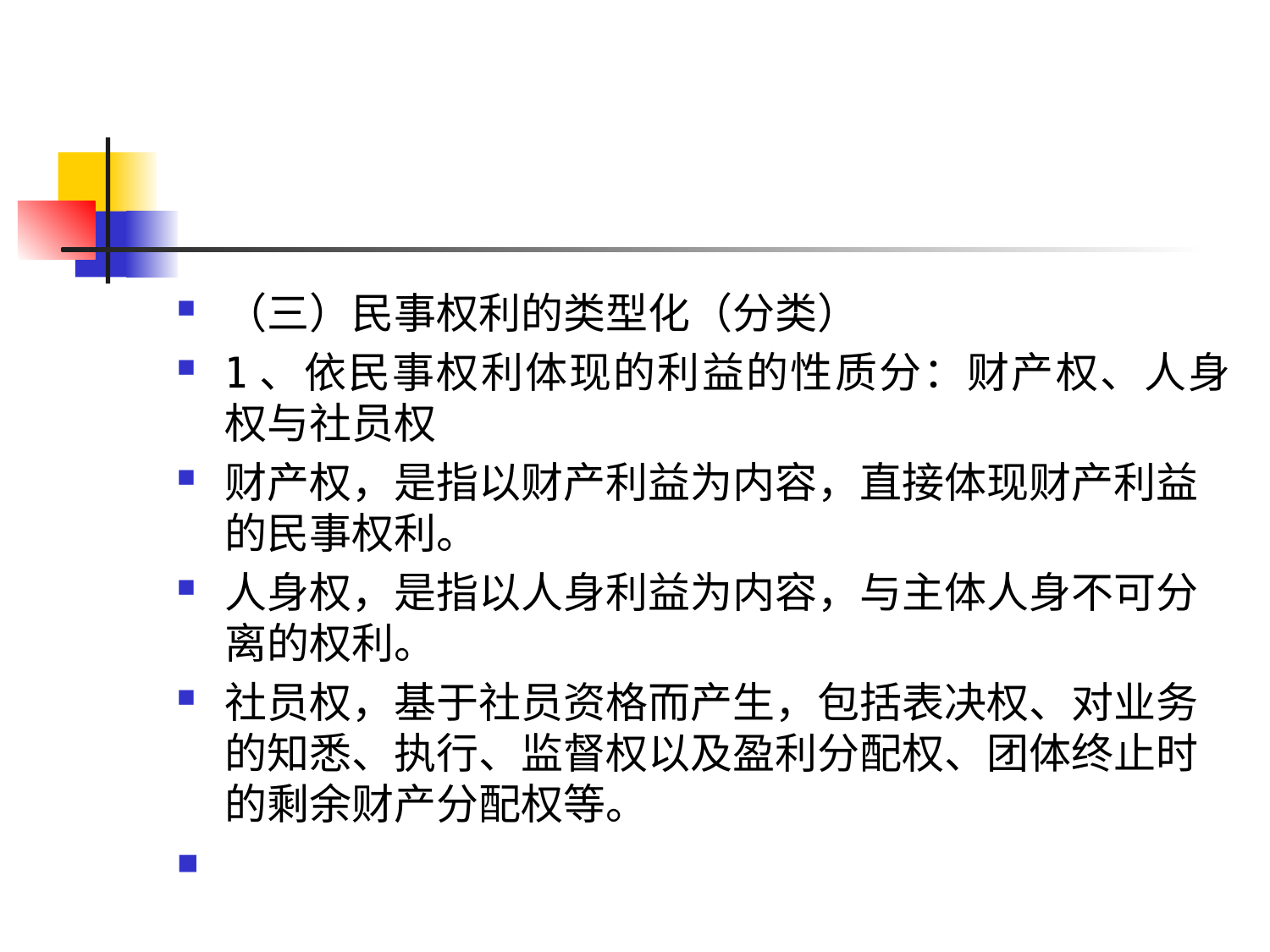

#
（三）民事权利的类型化（分类）
1、依民事权利体现的利益的性质分：财产权、人身权与社员权
财产权，是指以财产利益为内容，直接体现财产利益的民事权利。
人身权，是指以人身利益为内容，与主体人身不可分离的权利。
社员权，基于社员资格而产生，包括表决权、对业务的知悉、执行、监督权以及盈利分配权、团体终止时的剩余财产分配权等。